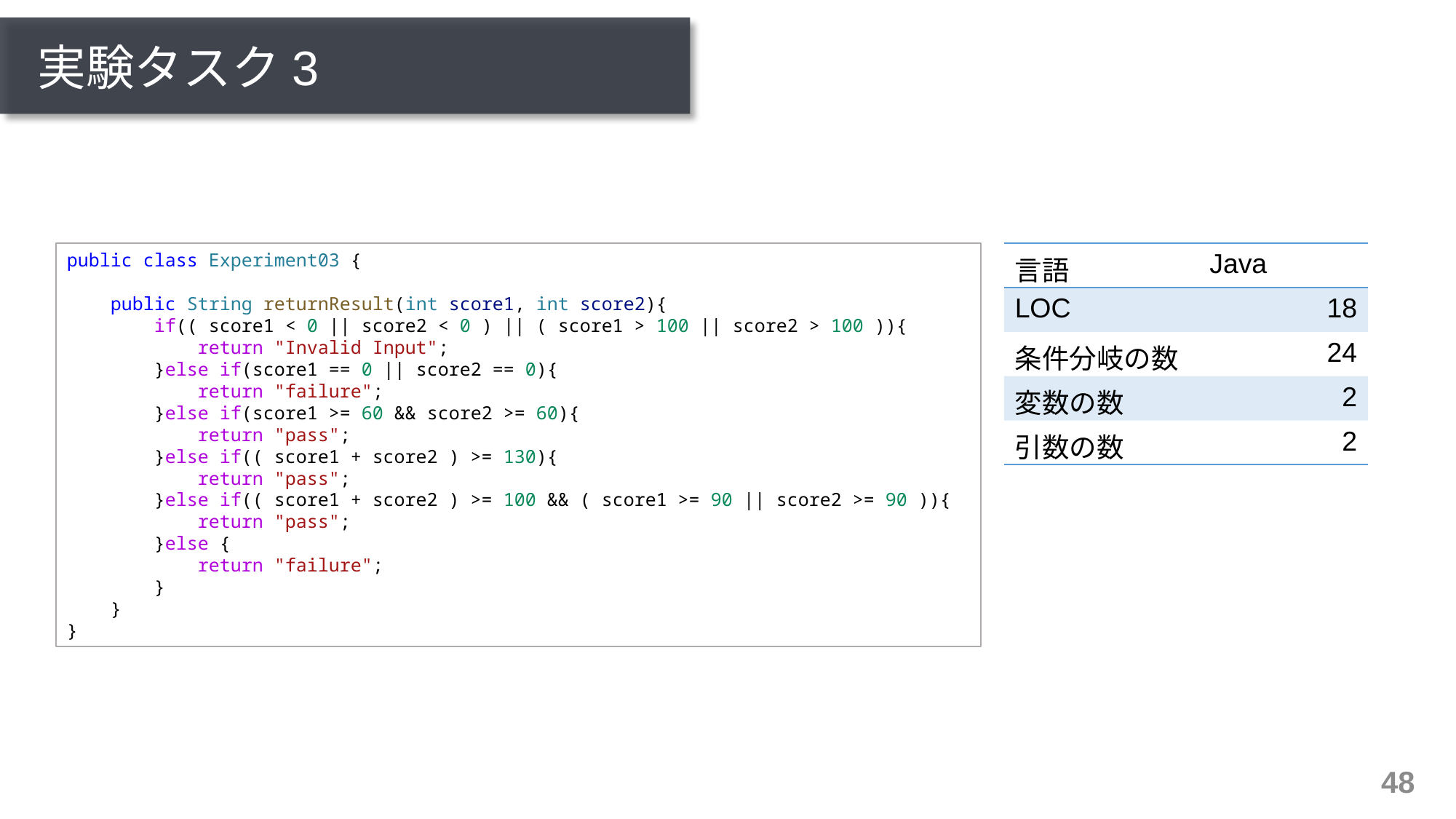

# 実験タスク3
public class Experiment03 {
    public String returnResult(int score1, int score2){
        if(( score1 < 0 || score2 < 0 ) || ( score1 > 100 || score2 > 100 )){
            return "Invalid Input";
        }else if(score1 == 0 || score2 == 0){
            return "failure";
        }else if(score1 >= 60 && score2 >= 60){
            return "pass";
        }else if(( score1 + score2 ) >= 130){
            return "pass";
        }else if(( score1 + score2 ) >= 100 && ( score1 >= 90 || score2 >= 90 )){
            return "pass";
        }else {
            return "failure";
        }
    }
}
| 言語 | Java |
| --- | --- |
| LOC | 18 |
| 条件分岐の数 | 24 |
| 変数の数 | 2 |
| 引数の数 | 2 |